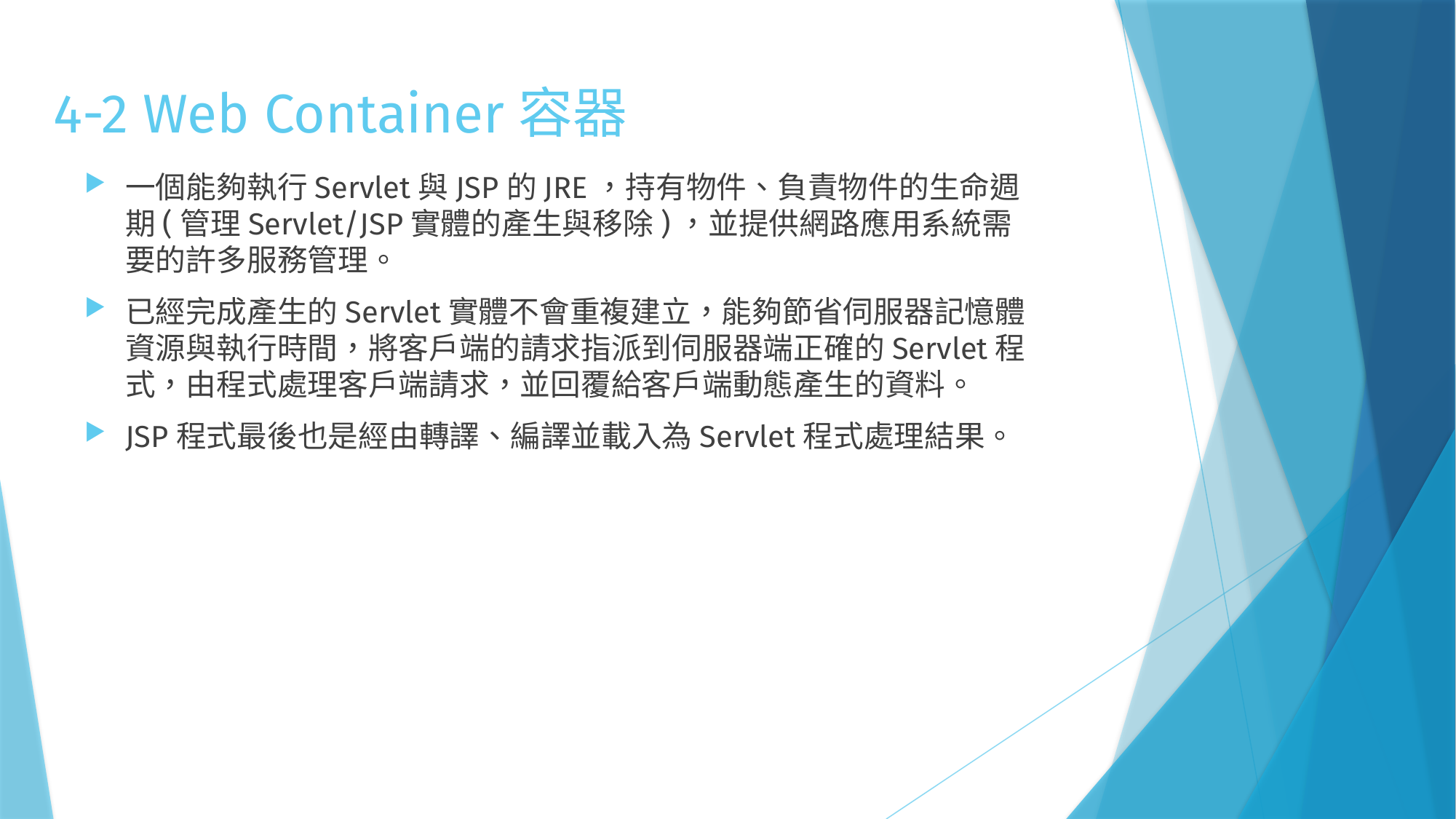

# 4-2 Web Container容器
一個能夠執行Servlet與JSP的JRE，持有物件、負責物件的生命週期(管理Servlet/JSP實體的產生與移除)，並提供網路應用系統需要的許多服務管理。
已經完成產生的Servlet實體不會重複建立，能夠節省伺服器記憶體資源與執行時間，將客戶端的請求指派到伺服器端正確的Servlet程式，由程式處理客戶端請求，並回覆給客戶端動態產生的資料。
JSP程式最後也是經由轉譯、編譯並載入為Servlet程式處理結果。